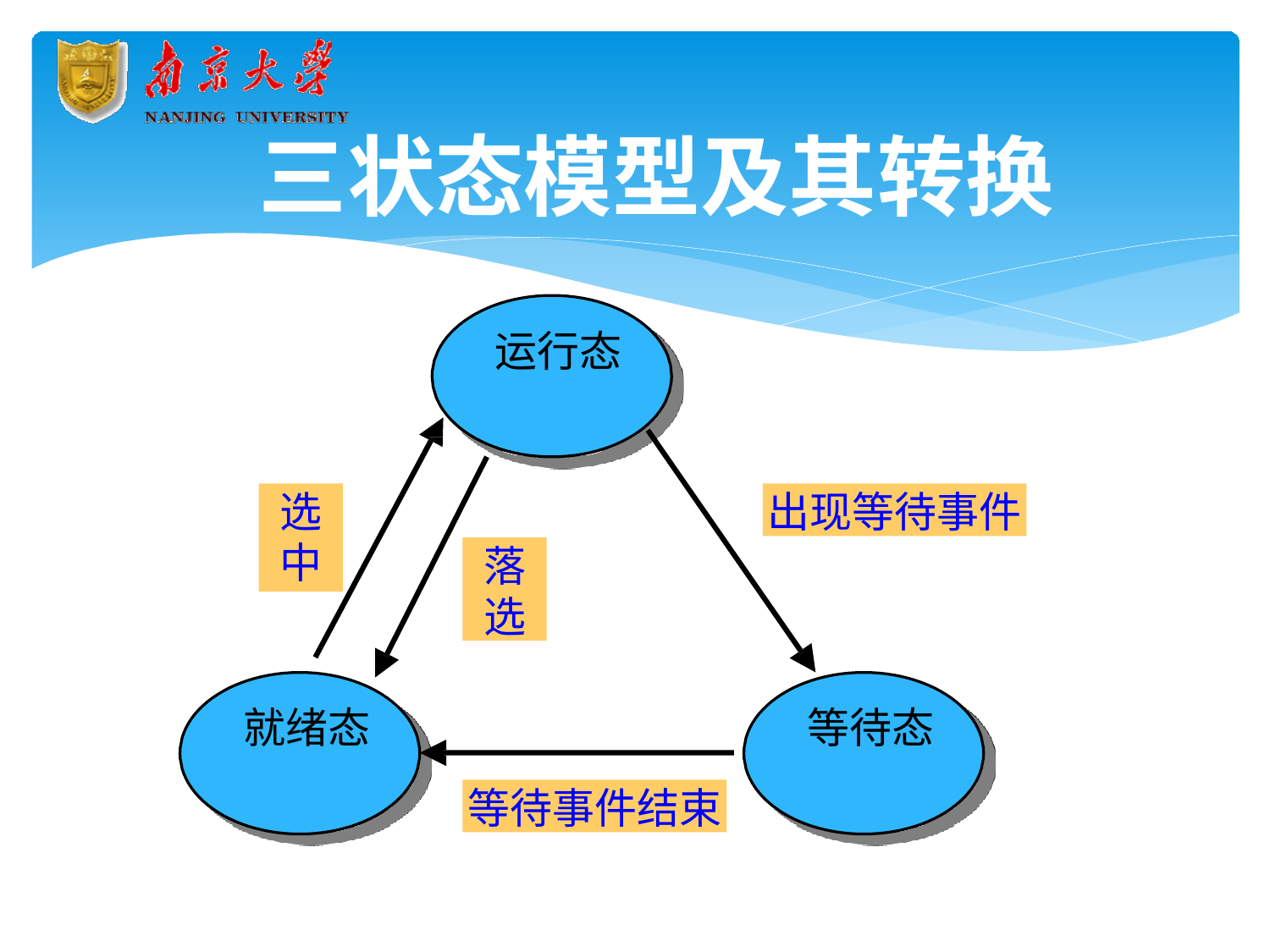

# 三状态模型及其转换

运行态

出现等待事件
选 中
落 选

就绪态
等待态

等待事件结束